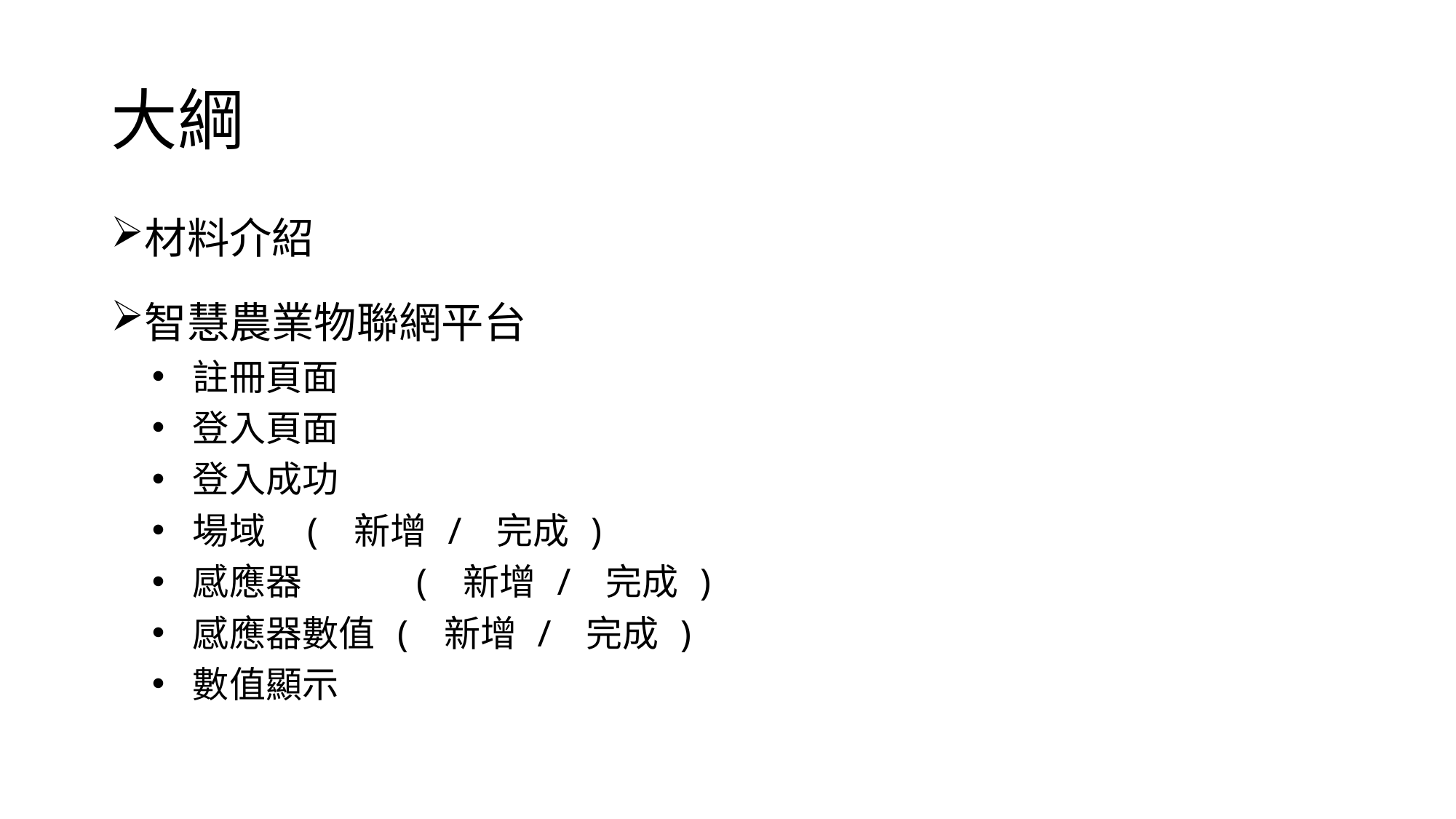

# 大綱
材料介紹
智慧農業物聯網平台
註冊頁面
登入頁面
登入成功
場域	( 新增 / 完成 )
感應器 	( 新增 / 完成 )
感應器數值 ( 新增 / 完成 )
數值顯示